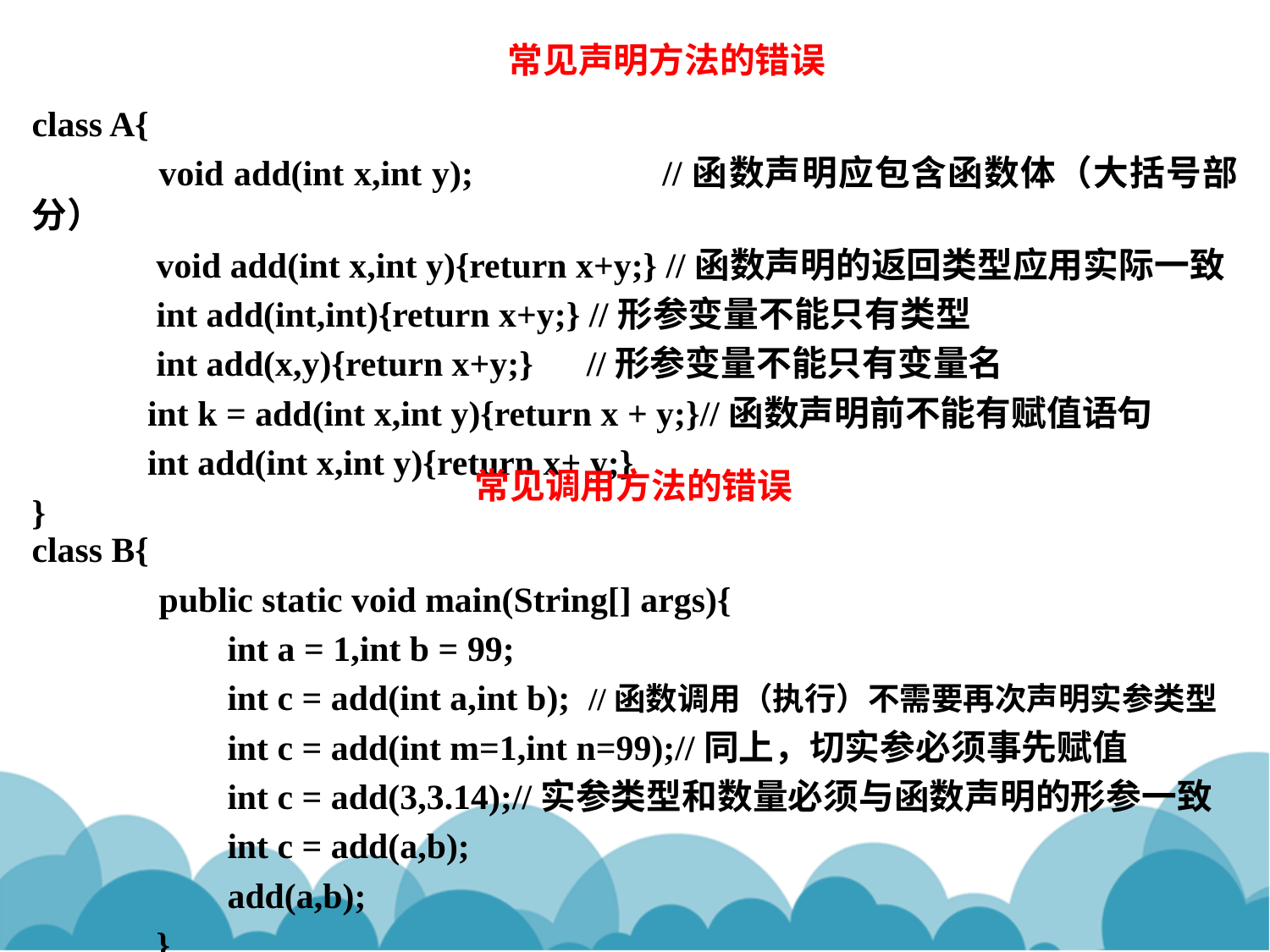

常见声明方法的错误
class A{
	void add(int x,int y);                   //函数声明应包含函数体（大括号部分）
              void add(int x,int y){return x+y;} //函数声明的返回类型应用实际一致
              int add(int,int){return x+y;} //形参变量不能只有类型
              int add(x,y){return x+y;}      //形参变量不能只有变量名
             int k = add(int x,int y){return x + y;}//函数声明前不能有赋值语句
             int add(int x,int y){return x+ y;}
}
常见调用方法的错误
class B{
	public static void main(String[] args){
                      int a = 1,int b = 99;
                      int c = add(int a,int b);  //函数调用（执行）不需要再次声明实参类型
                      int c = add(int m=1,int n=99);//同上，切实参必须事先赋值
                      int c = add(3,3.14);//实参类型和数量必须与函数声明的形参一致
                      int c = add(a,b);
                      add(a,b);
              }
}